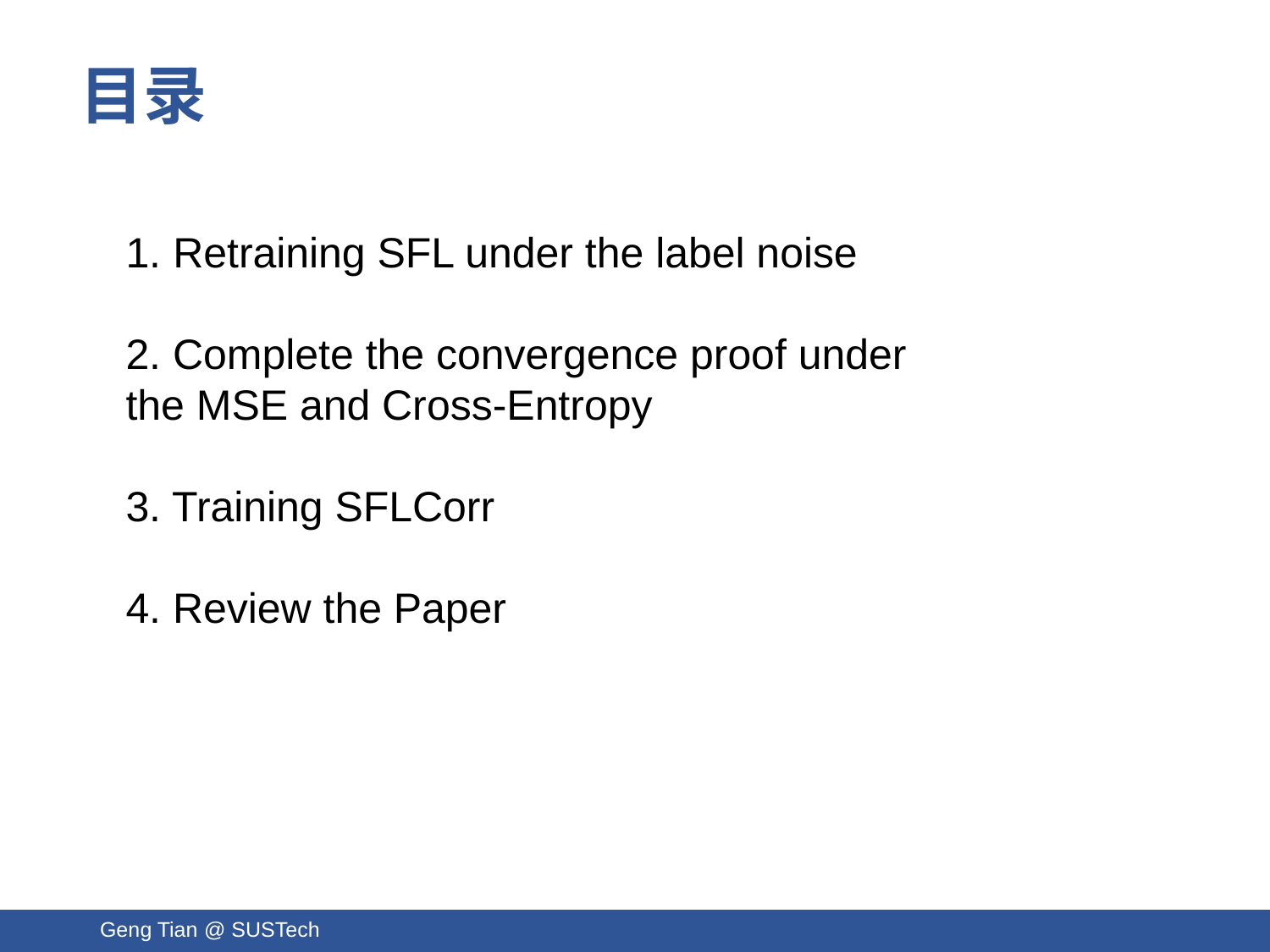

# 目录
1. Retraining SFL under the label noise

2. Complete the convergence proof under the MSE and Cross-Entropy

3. Training SFLCorr

4. Review the Paper
Geng Tian @ SUSTech
2